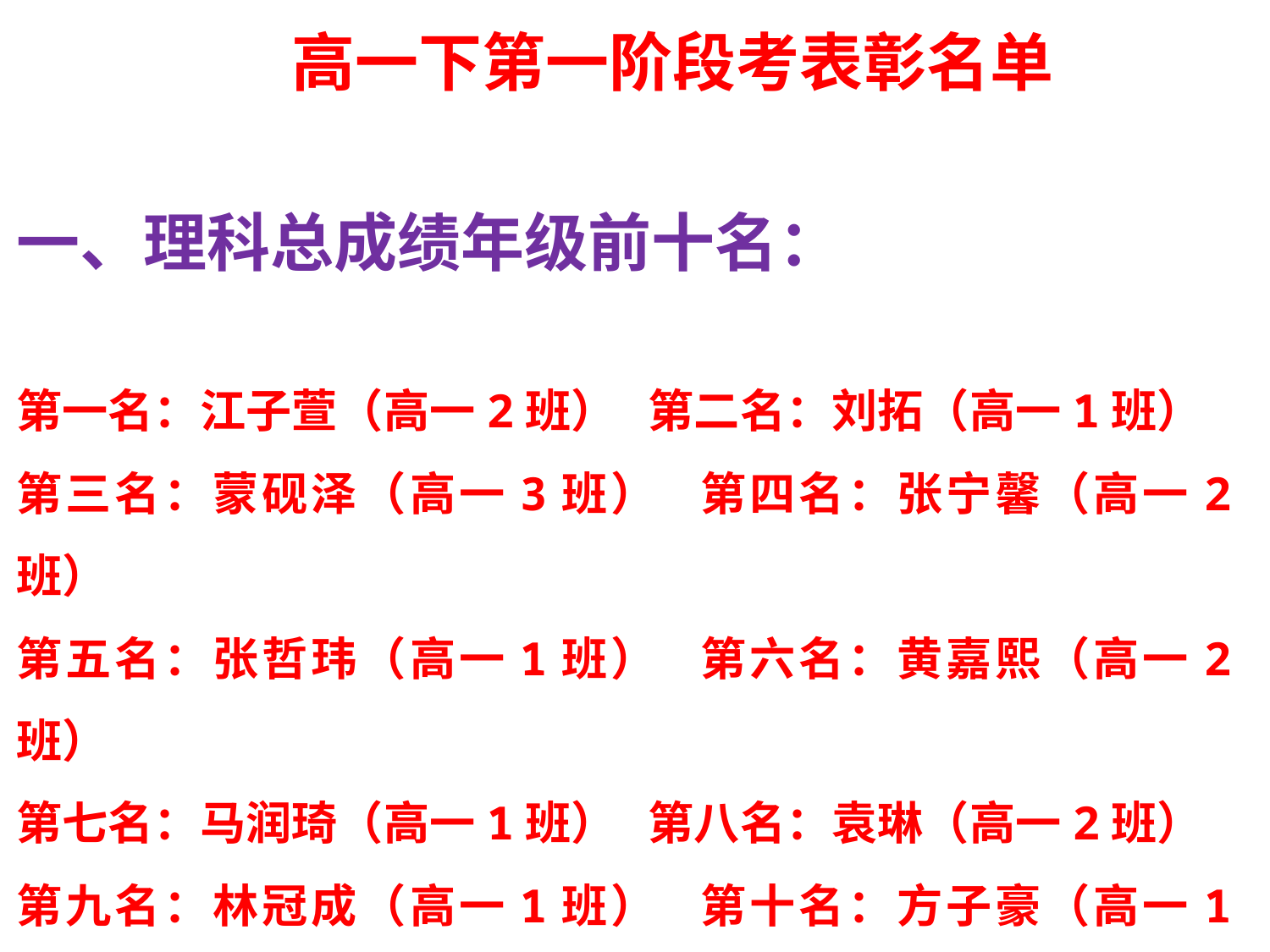

高一下第一阶段考表彰名单
一、理科总成绩年级前十名：

第一名：江子萱（高一2班）   第二名：刘拓（高一1班）
第三名：蒙砚泽（高一3班）   第四名：张宁馨（高一2班）
第五名：张哲玮（高一1班）   第六名：黄嘉熙（高一2班）
第七名：马润琦（高一1班）   第八名：袁琳（高一2班）
第九名：林冠成（高一1班）   第十名：方子豪（高一1班）